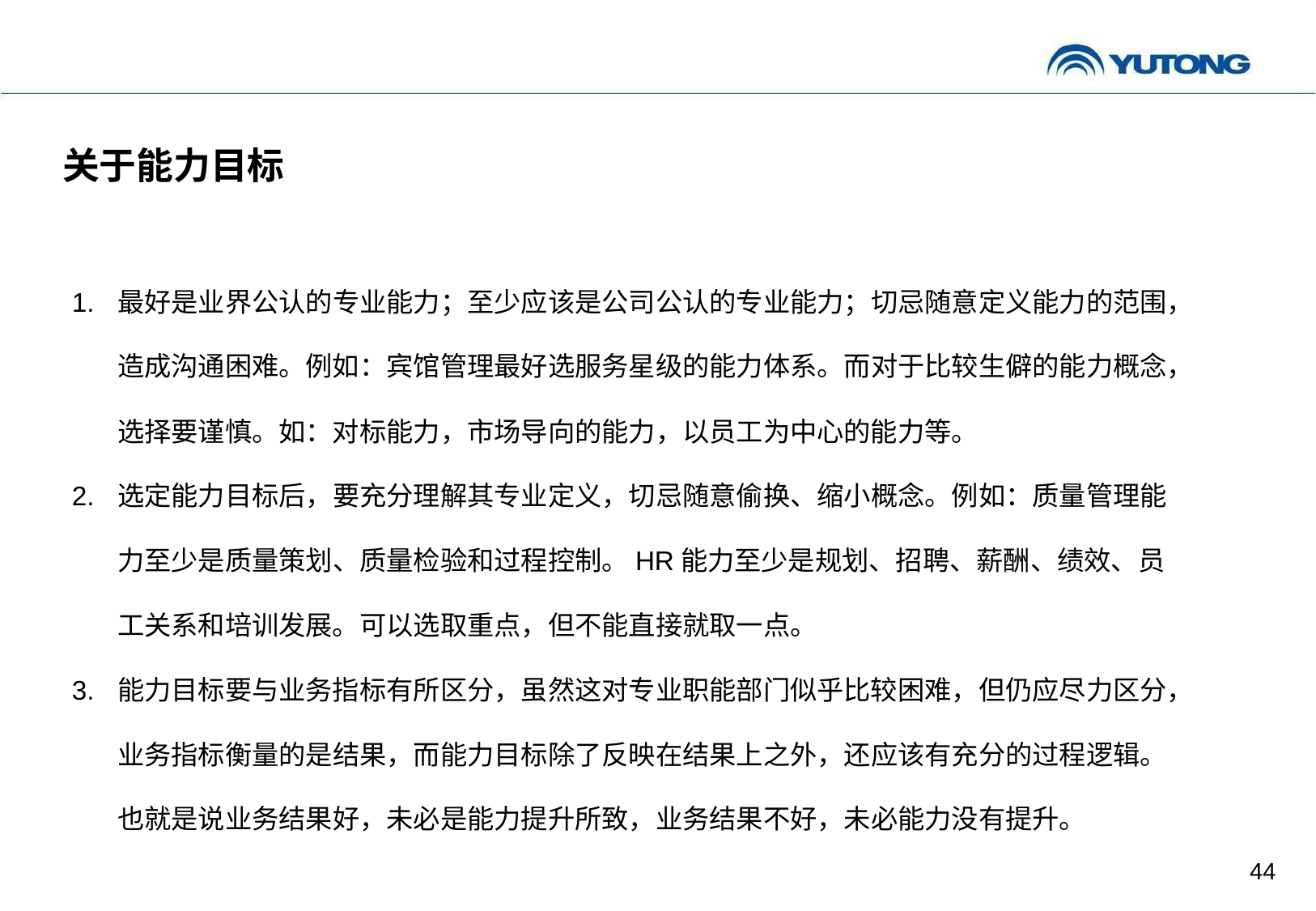

关于能力目标
最好是业界公认的专业能力；至少应该是公司公认的专业能力；切忌随意定义能力的范围，造成沟通困难。例如：宾馆管理最好选服务星级的能力体系。而对于比较生僻的能力概念，选择要谨慎。如：对标能力，市场导向的能力，以员工为中心的能力等。
选定能力目标后，要充分理解其专业定义，切忌随意偷换、缩小概念。例如：质量管理能力至少是质量策划、质量检验和过程控制。HR能力至少是规划、招聘、薪酬、绩效、员工关系和培训发展。可以选取重点，但不能直接就取一点。
能力目标要与业务指标有所区分，虽然这对专业职能部门似乎比较困难，但仍应尽力区分，业务指标衡量的是结果，而能力目标除了反映在结果上之外，还应该有充分的过程逻辑。也就是说业务结果好，未必是能力提升所致，业务结果不好，未必能力没有提升。
44